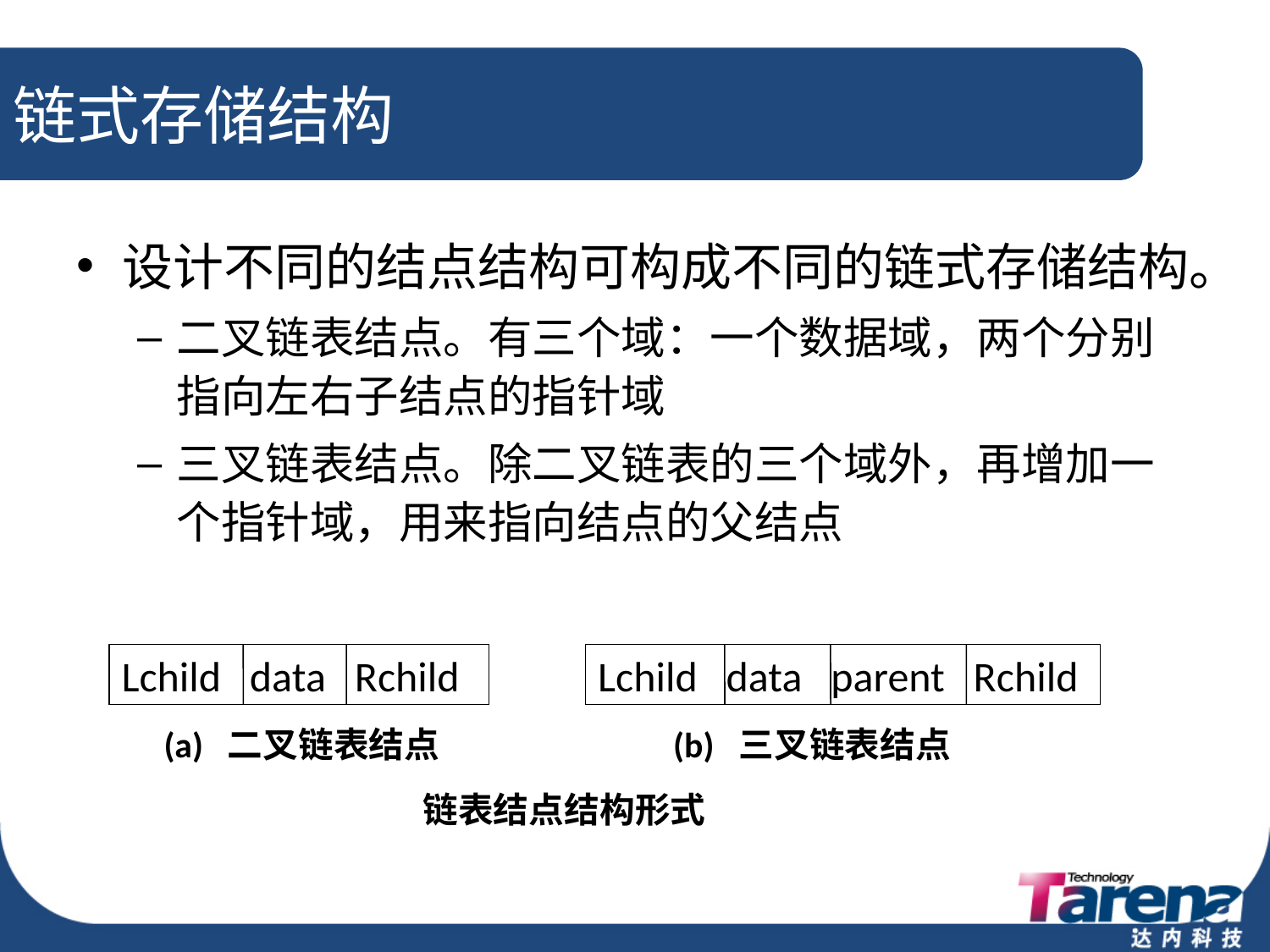

# 链式存储结构
设计不同的结点结构可构成不同的链式存储结构。
二叉链表结点。有三个域：一个数据域，两个分别指向左右子结点的指针域
三叉链表结点。除二叉链表的三个域外，再增加一个指针域，用来指向结点的父结点
Lchild   data   Rchild

Lchild   data   parent   Rchild

(a)  二叉链表结点
(b)  三叉链表结点
链表结点结构形式